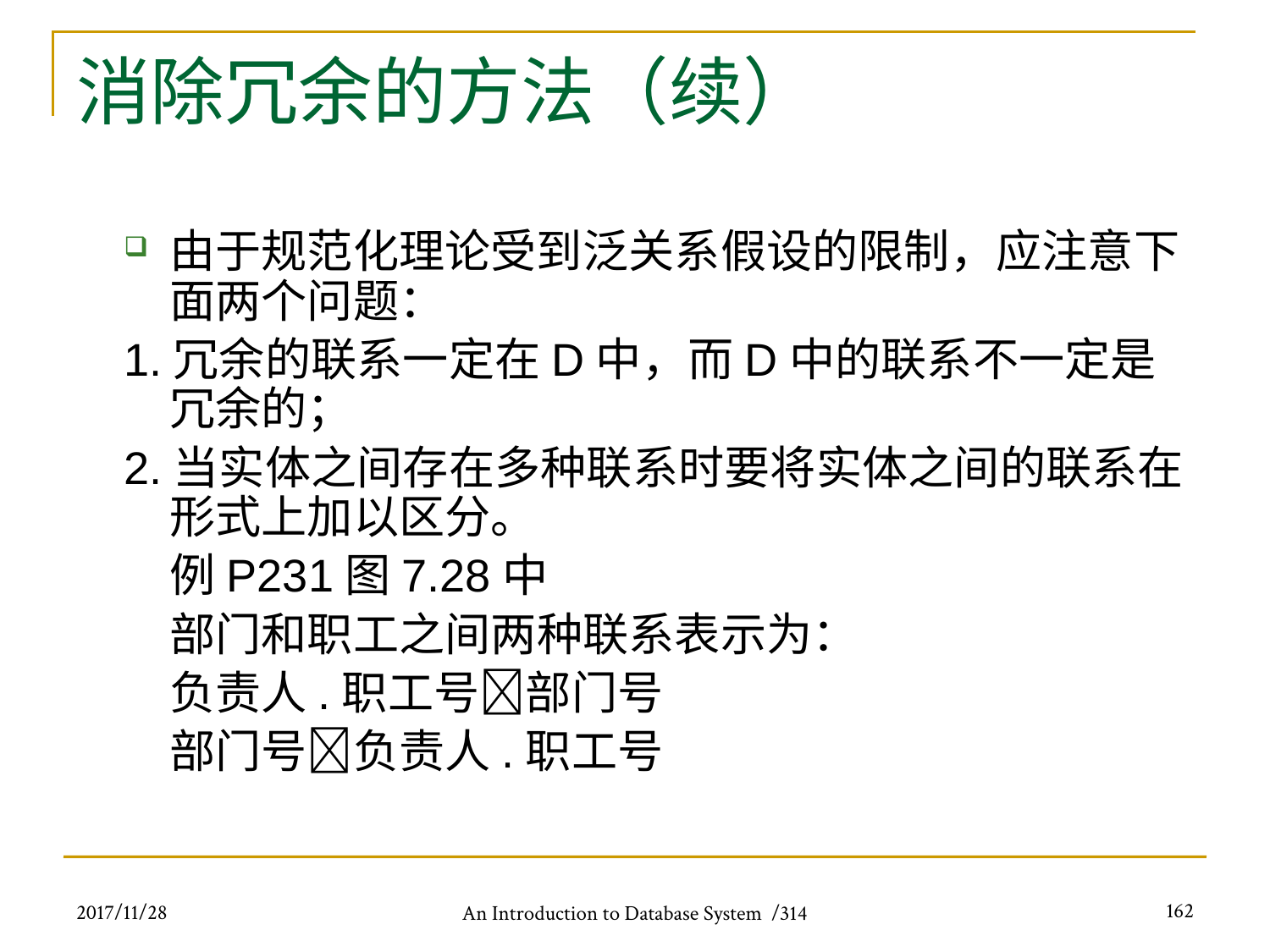

# 消除冗余的方法（续）
由于规范化理论受到泛关系假设的限制，应注意下面两个问题：
1.冗余的联系一定在D中，而D中的联系不一定是冗余的；
2.当实体之间存在多种联系时要将实体之间的联系在形式上加以区分。
例P231图7.28中
部门和职工之间两种联系表示为：
负责人.职工号→部门号
部门号→负责人.职工号
2017/11/28
162
An Introduction to Database System  /314